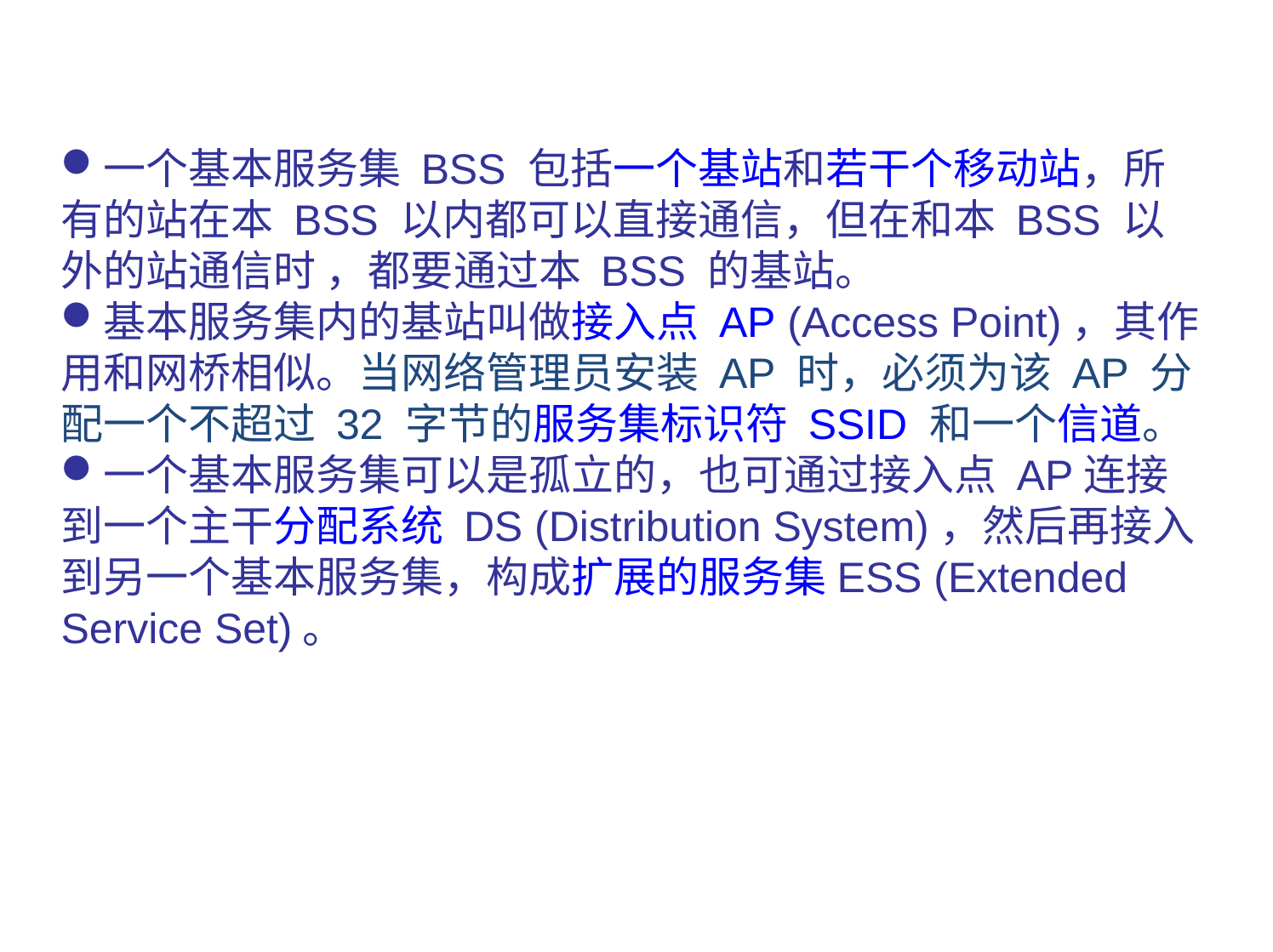

一个基本服务集 BSS 包括一个基站和若干个移动站，所有的站在本 BSS 以内都可以直接通信，但在和本 BSS 以外的站通信时 ，都要通过本 BSS 的基站。
基本服务集内的基站叫做接入点 AP (Access Point)，其作用和网桥相似。当网络管理员安装 AP 时，必须为该 AP 分配一个不超过 32 字节的服务集标识符 SSID 和一个信道。
一个基本服务集可以是孤立的，也可通过接入点 AP连接到一个主干分配系统 DS (Distribution System)，然后再接入到另一个基本服务集，构成扩展的服务集ESS (Extended
Service Set)。

111